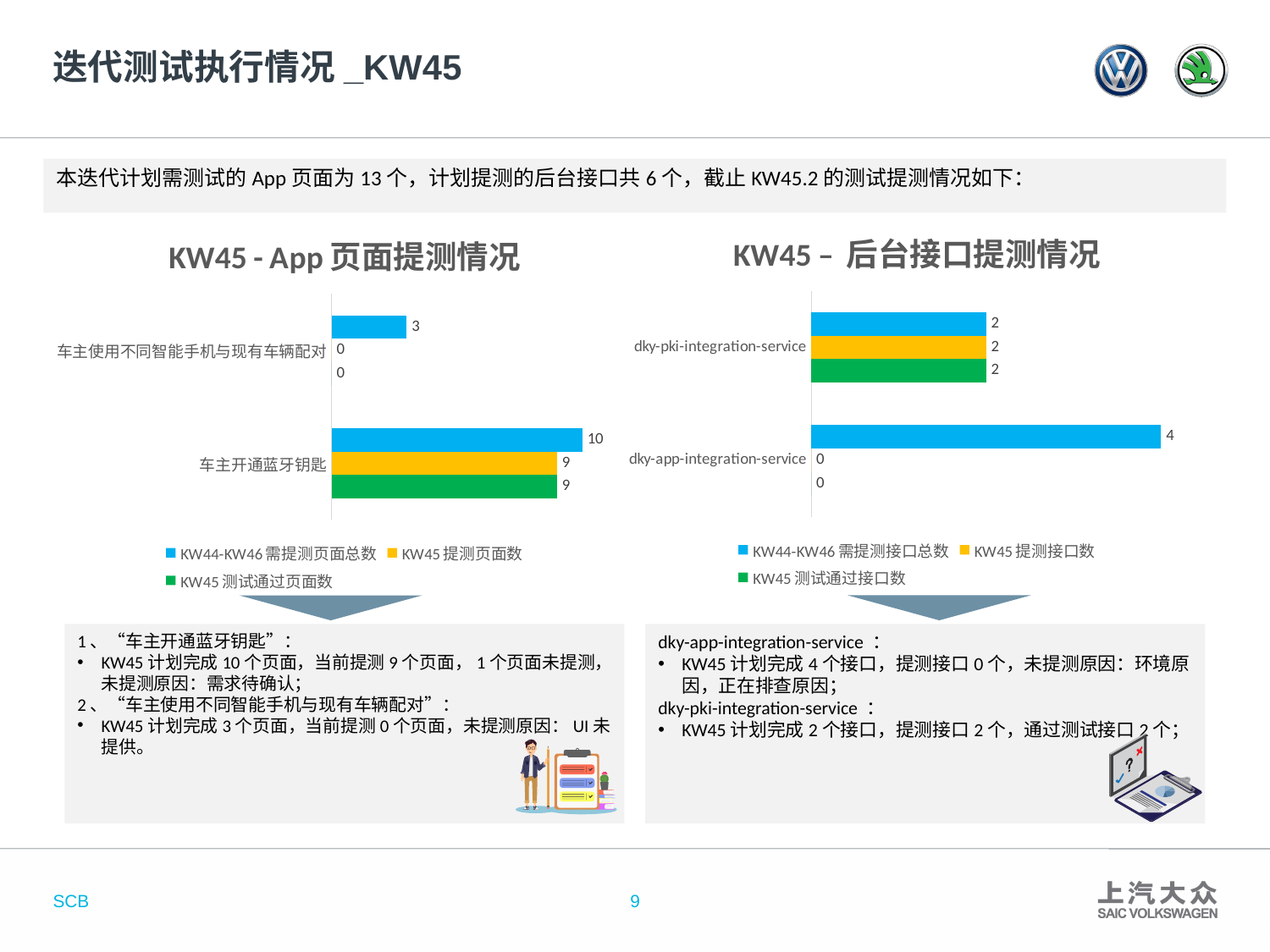

# 迭代测试执行情况_KW45
本迭代计划需测试的App页面为13个，计划提测的后台接口共6个，截止KW45.2的测试提测情况如下：

### Chart: KW45 – 后台接口提测情况

| Category | KW45测试通过接口数 | KW45提测接口数 | KW44-KW46需提测接口总数 |
|---|---|---|---|
| dky-app-integration-service | 0.0 | 0.0 | 4.0 |
| dky-pki-integration-service | 2.0 | 2.0 | 2.0 |

### Chart: KW45 - App页面提测情况

| Category | KW45测试通过页面数 | KW45提测页面数 | KW44-KW46需提测页面总数 |
|---|---|---|---|
| 车主开通蓝牙钥匙 | 9.0 | 9.0 | 10.0 |
| 车主使用不同智能手机与现有车辆配对 | 0.0 | 0.0 | 3.0 |

1、“车主开通蓝牙钥匙”：
KW45计划完成10个页面，当前提测9个页面，1个页面未提测，未提测原因：需求待确认；
2、“车主使用不同智能手机与现有车辆配对”：
KW45计划完成3个页面，当前提测0个页面，未提测原因：UI未提供。
dky-app-integration-service ：
KW45计划完成4个接口，提测接口0个，未提测原因：环境原因，正在排查原因；
dky-pki-integration-service ：
KW45计划完成2个接口，提测接口2个，通过测试接口2个；